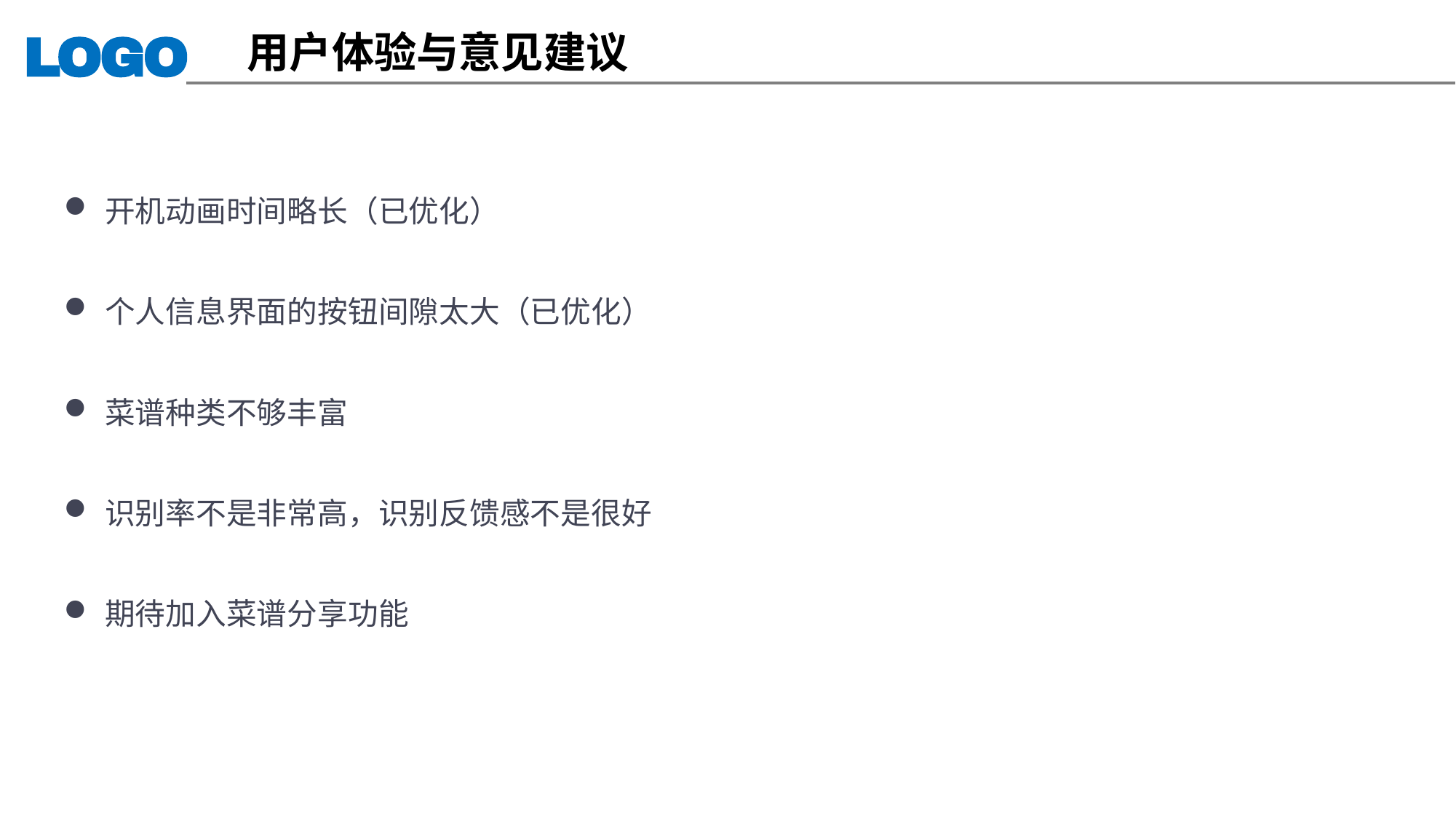

用户体验与意见建议
开机动画时间略长（已优化）
个人信息界面的按钮间隙太大（已优化）
菜谱种类不够丰富
识别率不是非常高，识别反馈感不是很好
期待加入菜谱分享功能